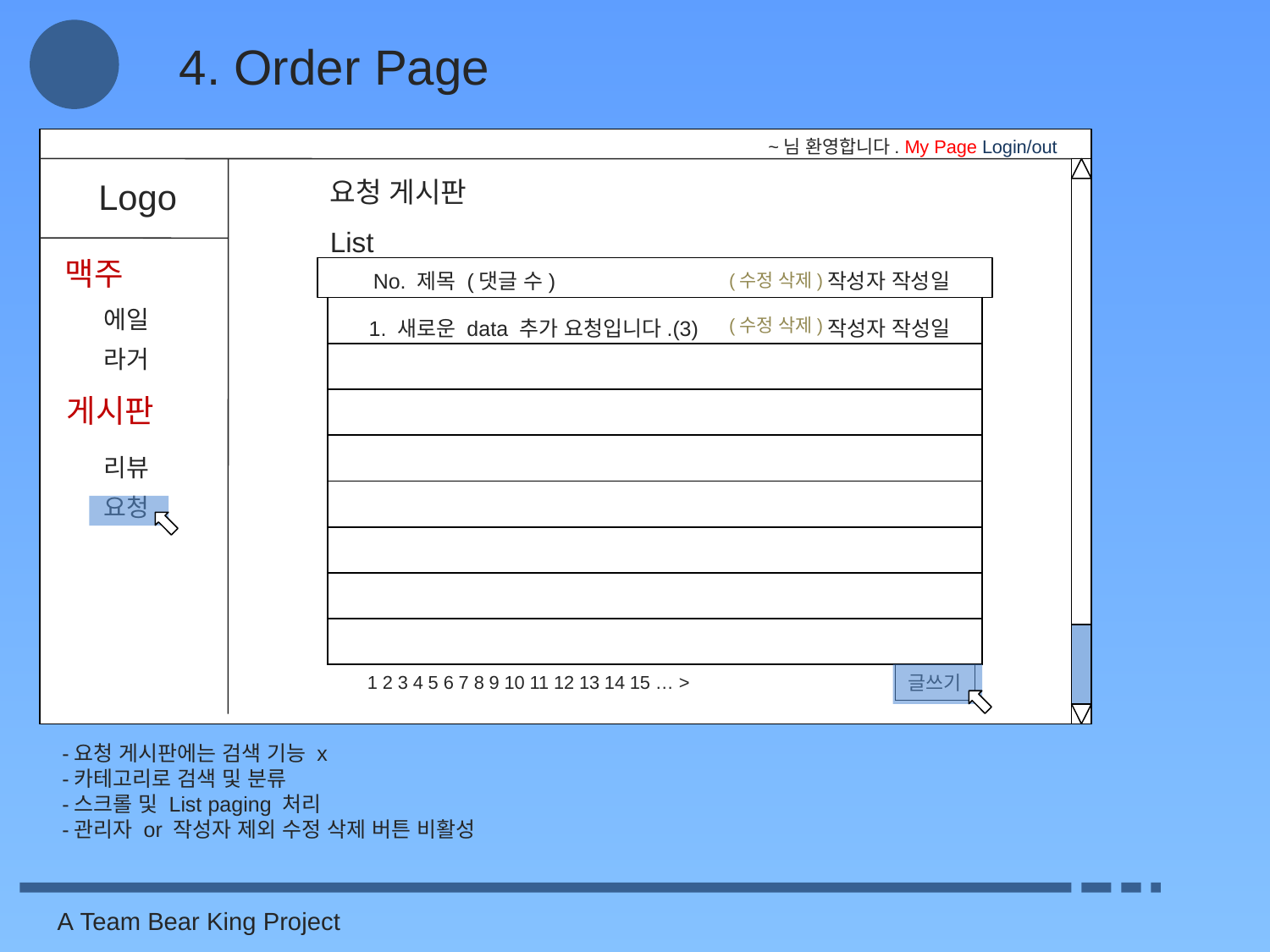

4. Order Page

Logo
~님 환영합니다. My Page Login/out

요청 게시판
List
맥주

No. 제목 (댓글 수)                                             작성자 작성일
(수정 삭제)
|  |
| --- |
|  |
|  |
|  |
|  |
|  |
|  |
|  |
에일
(수정 삭제)
1. 새로운 data 추가 요청입니다.(3)                     작성자 작성일
라거
게시판
리뷰
요청

1 2 3 4 5 6 7 8 9 10 11 12 13 14 15 … >
글쓰기

-요청 게시판에는 검색 기능 x
-카테고리로 검색 및 분류
-스크롤 및 List paging 처리
-관리자 or 작성자 제외 수정 삭제 버튼 비활성

A Team Bear King Project